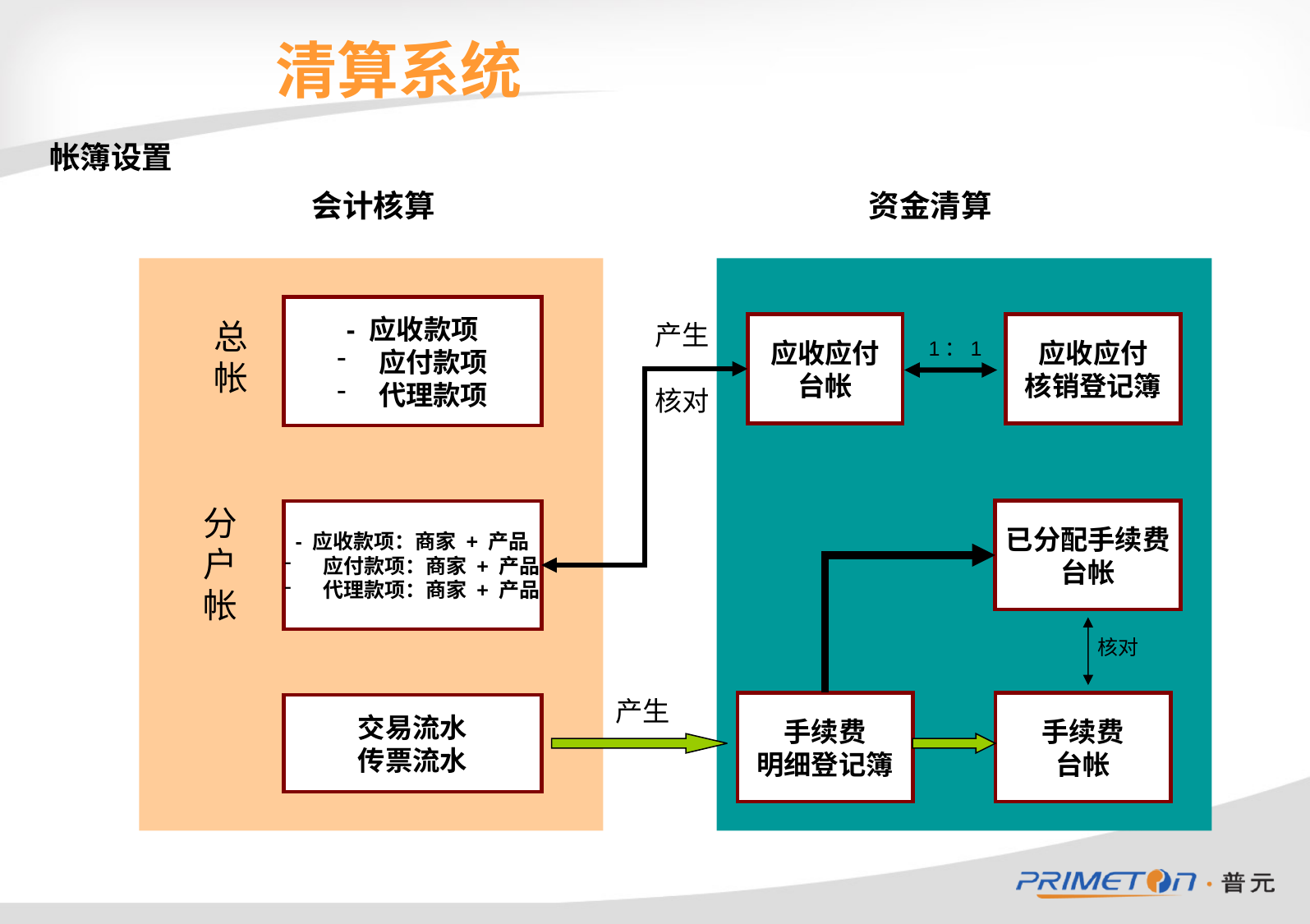

# 清算系统
帐簿设置
会计核算
资金清算

- 应收款项
 应付款项
 代理款项
总
帐
产生

核对
应收应付
台帐
应收应付
核销登记簿
1：1

分
户
帐
已分配手续费
台帐
- 应收款项：商家 + 产品
 应付款项：商家 + 产品
 代理款项：商家 + 产品

核对
产生
手续费
明细登记簿
手续费
台帐
交易流水
传票流水